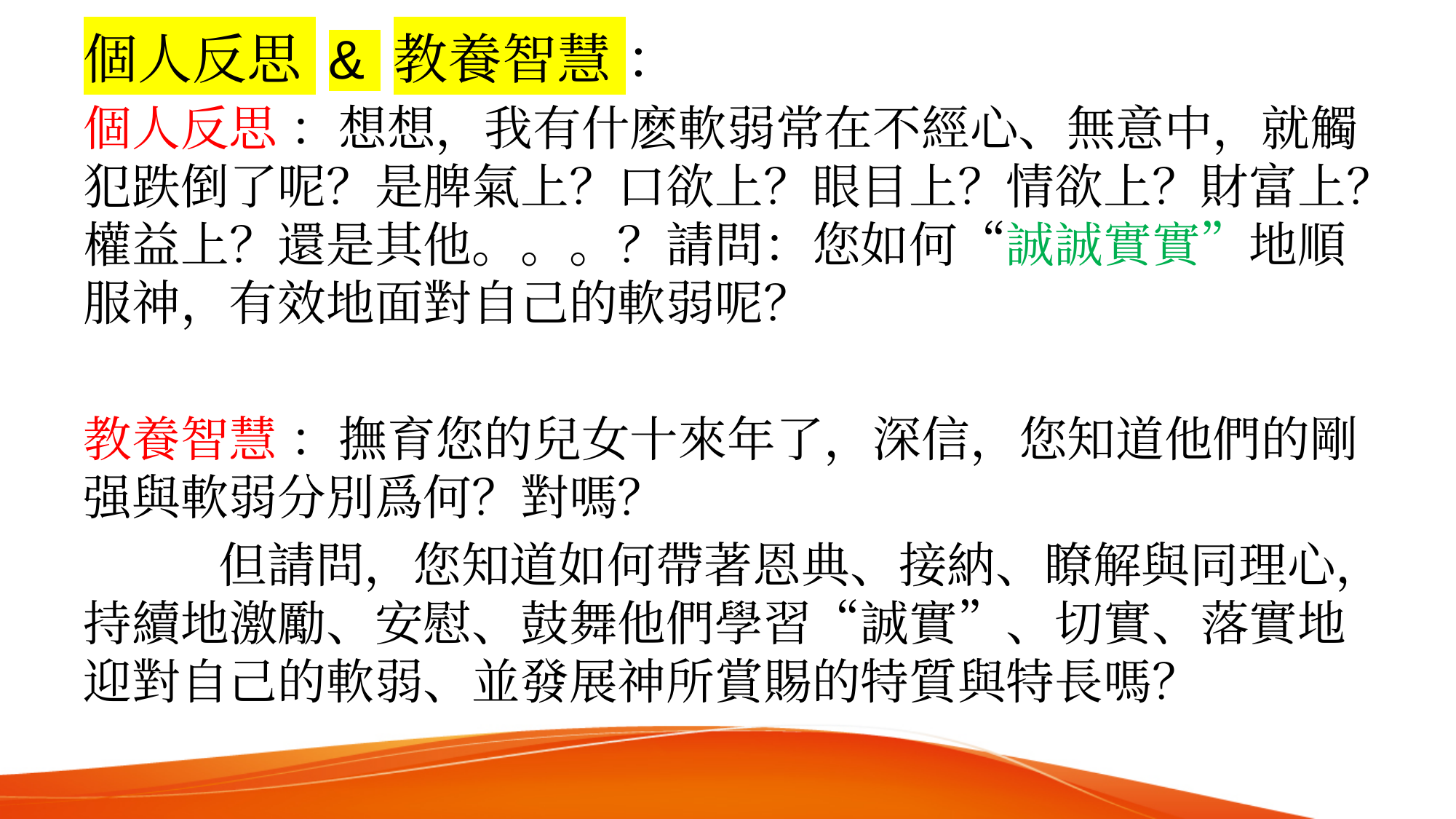

# 個人反思 & 教養智慧 ：
個人反思 ：想想，我有什麽軟弱常在不經心、無意中，就觸犯跌倒了呢？是脾氣上？口欲上？眼目上？情欲上？財富上？權益上？還是其他。。。？請問：您如何“誠誠實實”地順服神，有效地面對自己的軟弱呢？

教養智慧 ：撫育您的兒女十來年了，深信，您知道他們的剛强與軟弱分別爲何？對嗎？
          但請問，您知道如何帶著恩典、接納、瞭解與同理心，持續地激勵、安慰、鼓舞他們學習“誠實”、切實、落實地迎對自己的軟弱、並發展神所賞賜的特質與特長嗎？